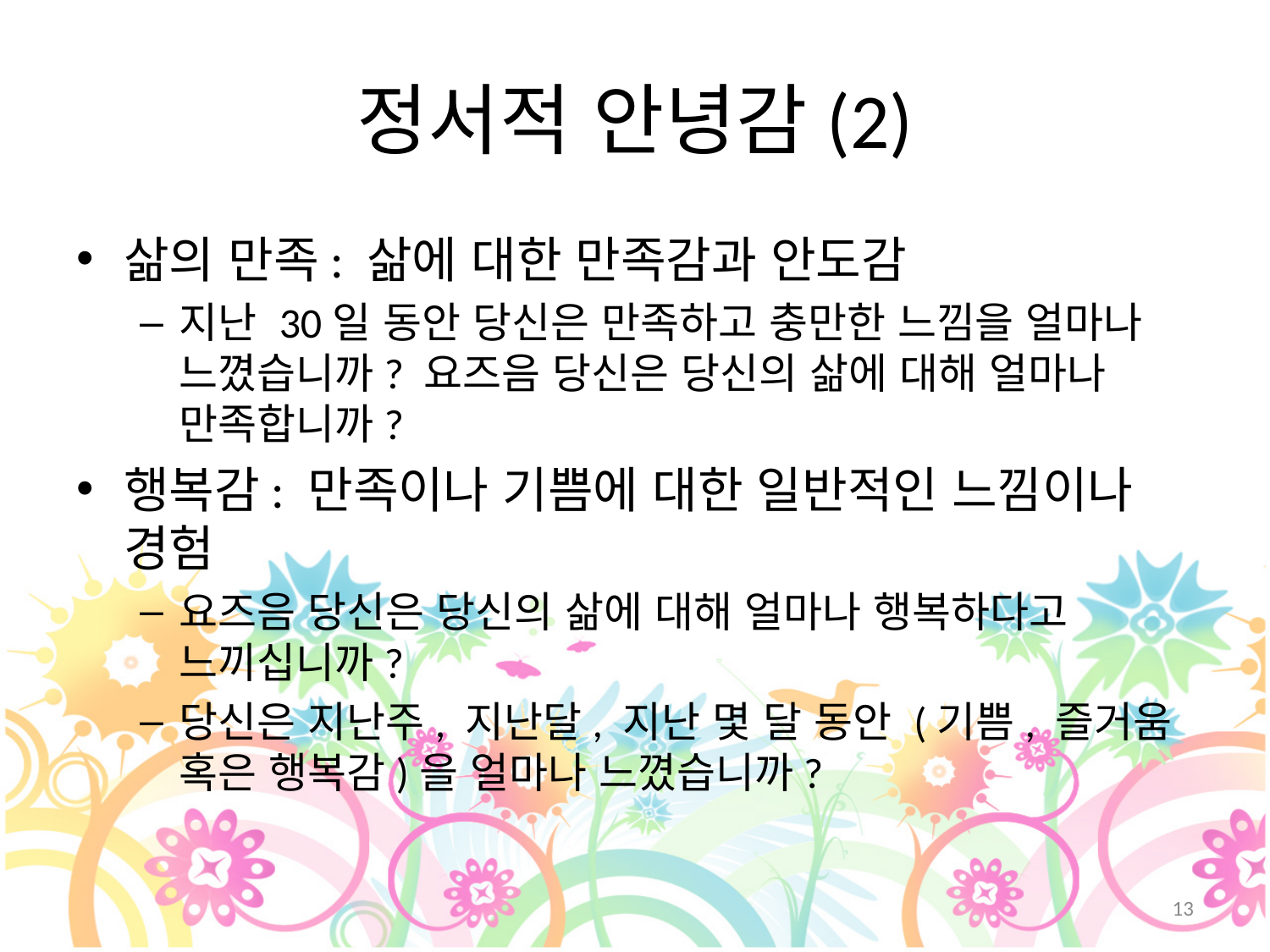

# 정서적 안녕감(2)
삶의 만족: 삶에 대한 만족감과 안도감
지난 30일 동안 당신은 만족하고 충만한 느낌을 얼마나 느꼈습니까? 요즈음 당신은 당신의 삶에 대해 얼마나 만족합니까?
행복감: 만족이나 기쁨에 대한 일반적인 느낌이나 경험
요즈음 당신은 당신의 삶에 대해 얼마나 행복하다고 느끼십니까?
당신은 지난주, 지난달, 지난 몇 달 동안 (기쁨, 즐거움 혹은 행복감)을 얼마나 느꼈습니까?

13